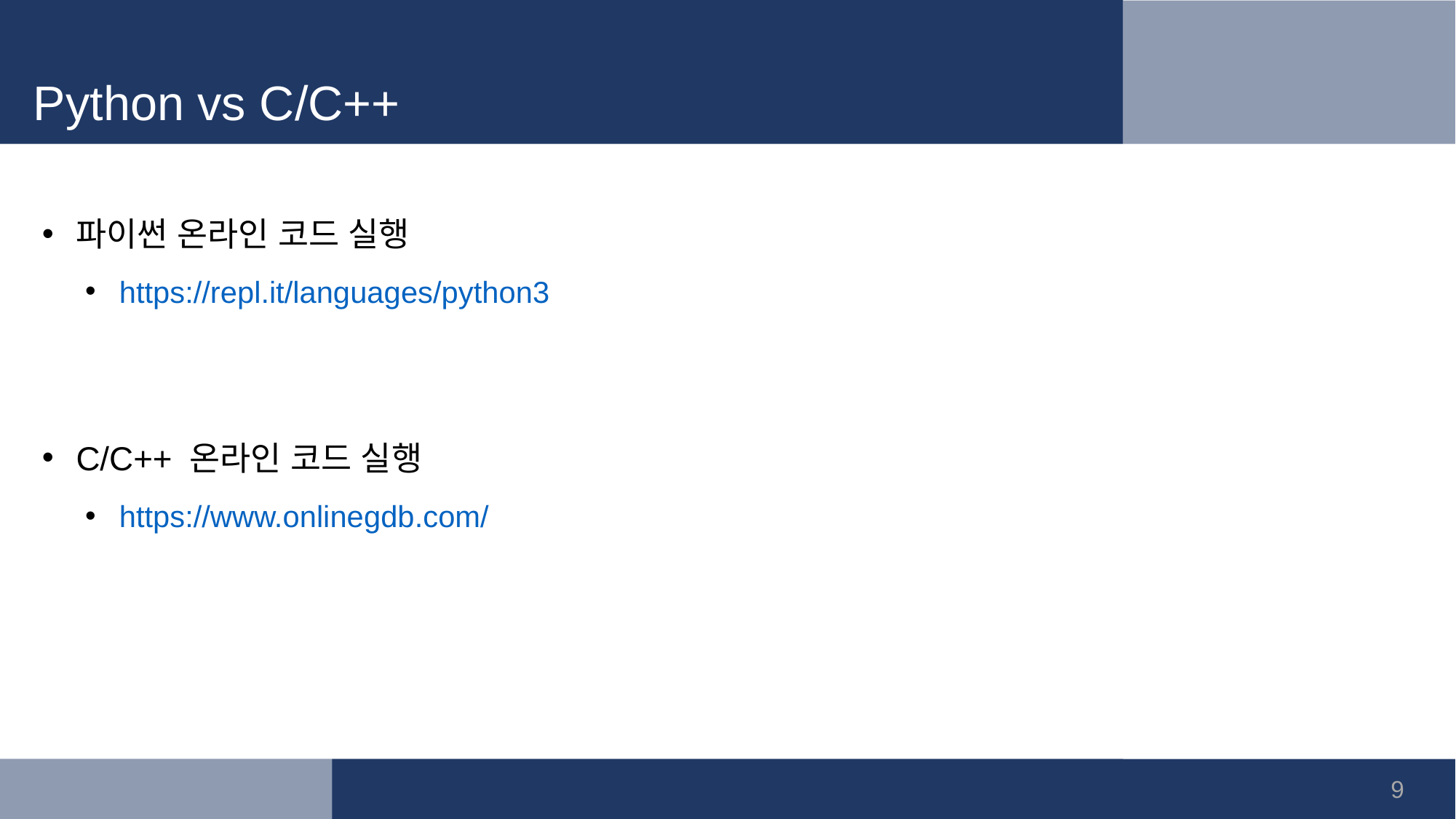

Python vs C/C++
파이썬 온라인 코드 실행
https://repl.it/languages/python3
C/C++ 온라인 코드 실행
https://www.onlinegdb.com/

9